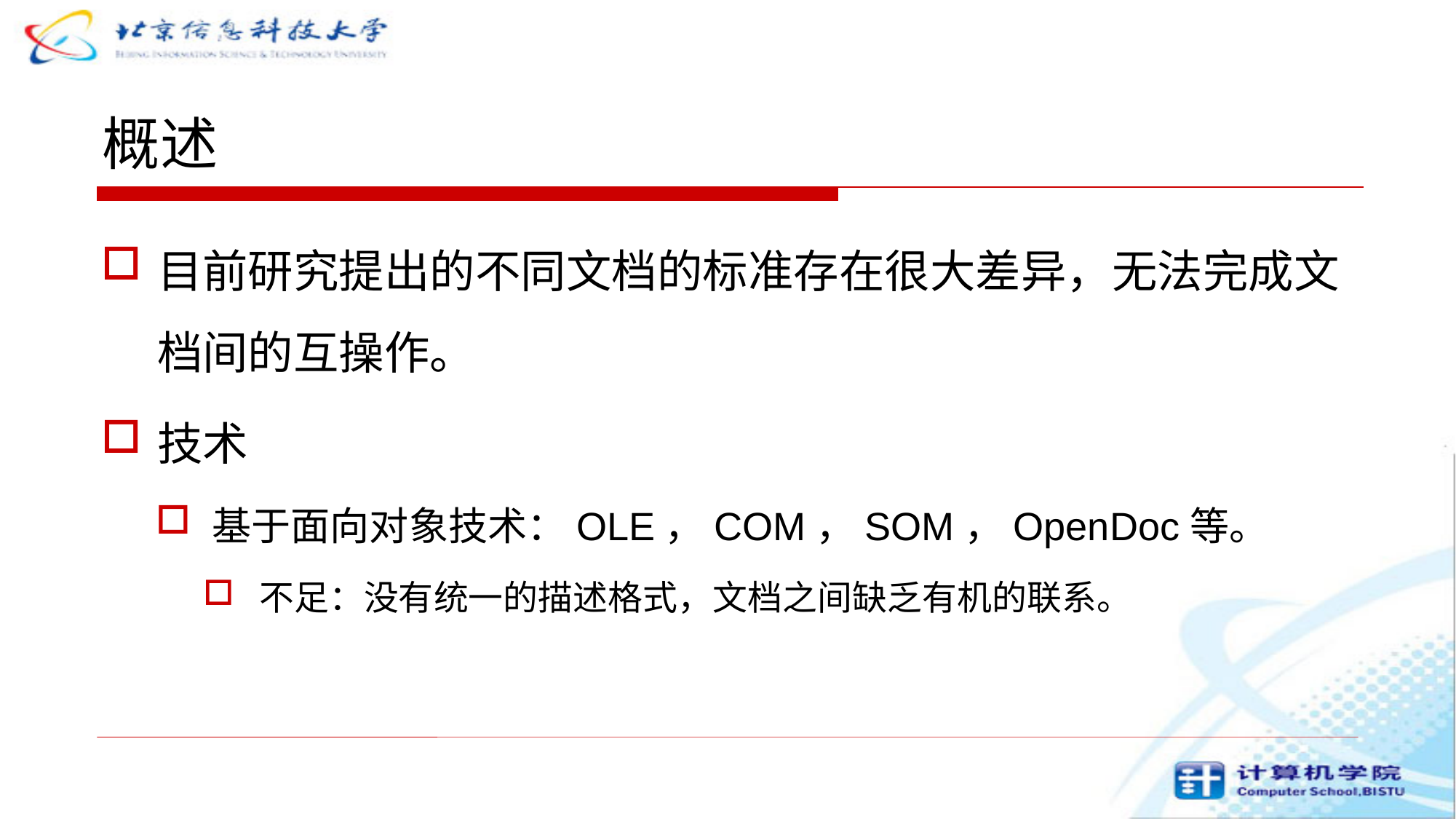

# 概述
目前研究提出的不同文档的标准存在很大差异，无法完成文档间的互操作。
技术
基于面向对象技术：OLE，COM，SOM，OpenDoc等。
不足：没有统一的描述格式，文档之间缺乏有机的联系。